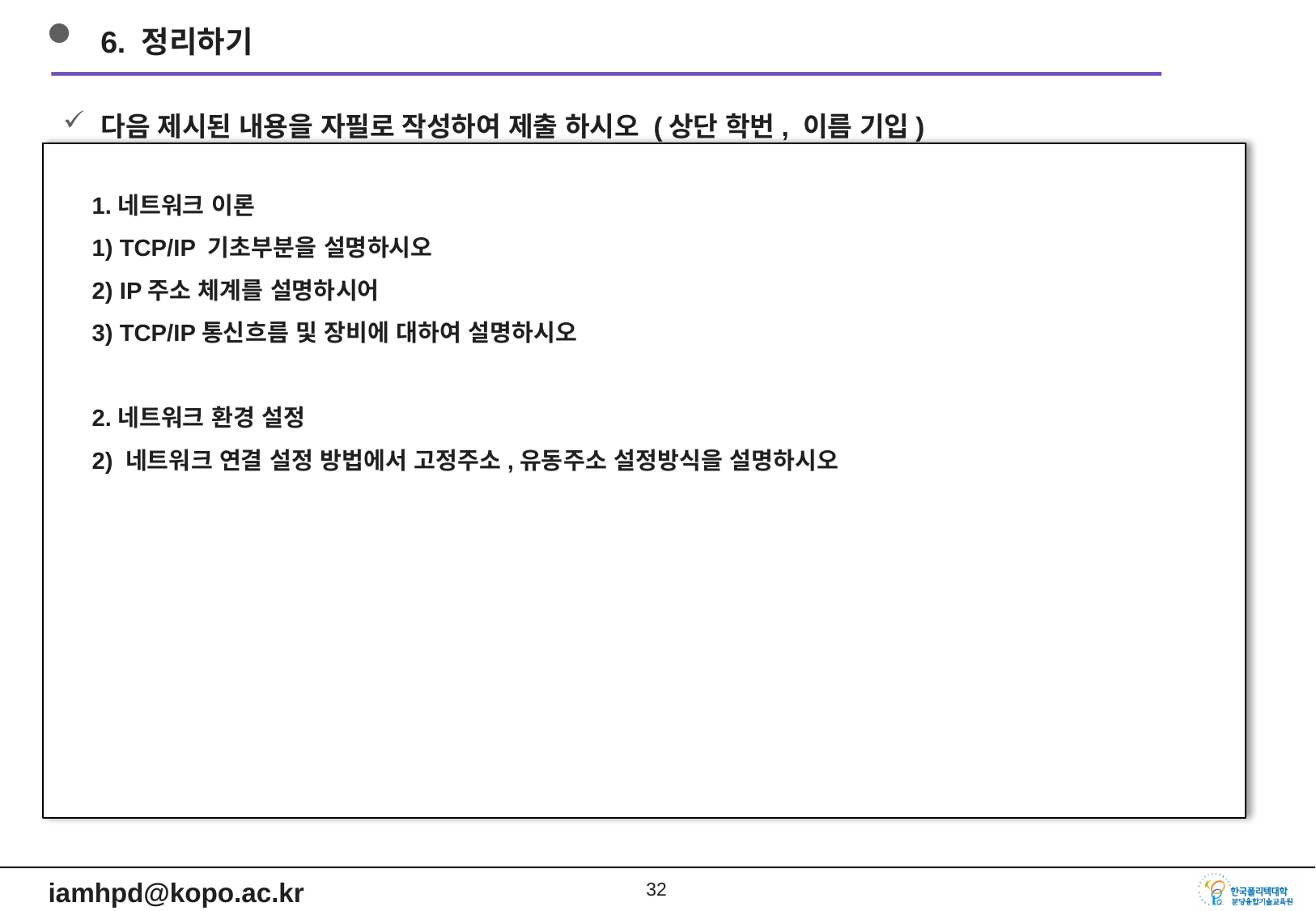

6. 정리하기
다음 제시된 내용을 자필로 작성하여 제출 하시오 (상단 학번, 이름 기입)

1.네트워크 이론
1) TCP/IP 기초부분을 설명하시오
2) IP주소 체계를 설명하시어
3) TCP/IP통신흐름 및 장비에 대하여 설명하시오

2.네트워크 환경 설정
2) 네트워크 연결 설정 방법에서 고정주소,유동주소 설정방식을 설명하시오

32